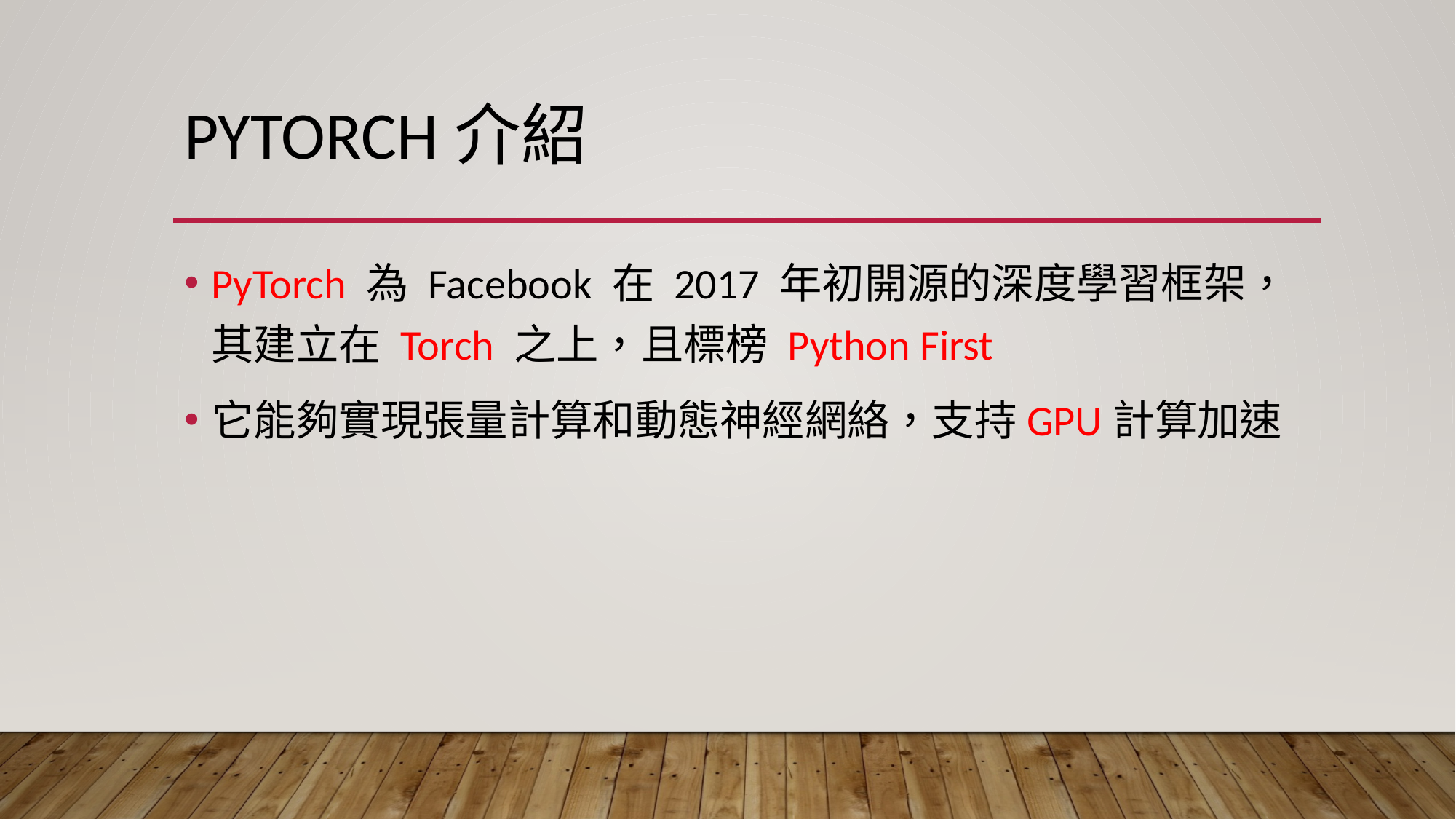

# Pytorch介紹
PyTorch 為 Facebook 在 2017 年初開源的深度學習框架，其建立在 Torch 之上，且標榜 Python First
它能夠實現張量計算和動態神經網絡，支持GPU計算加速